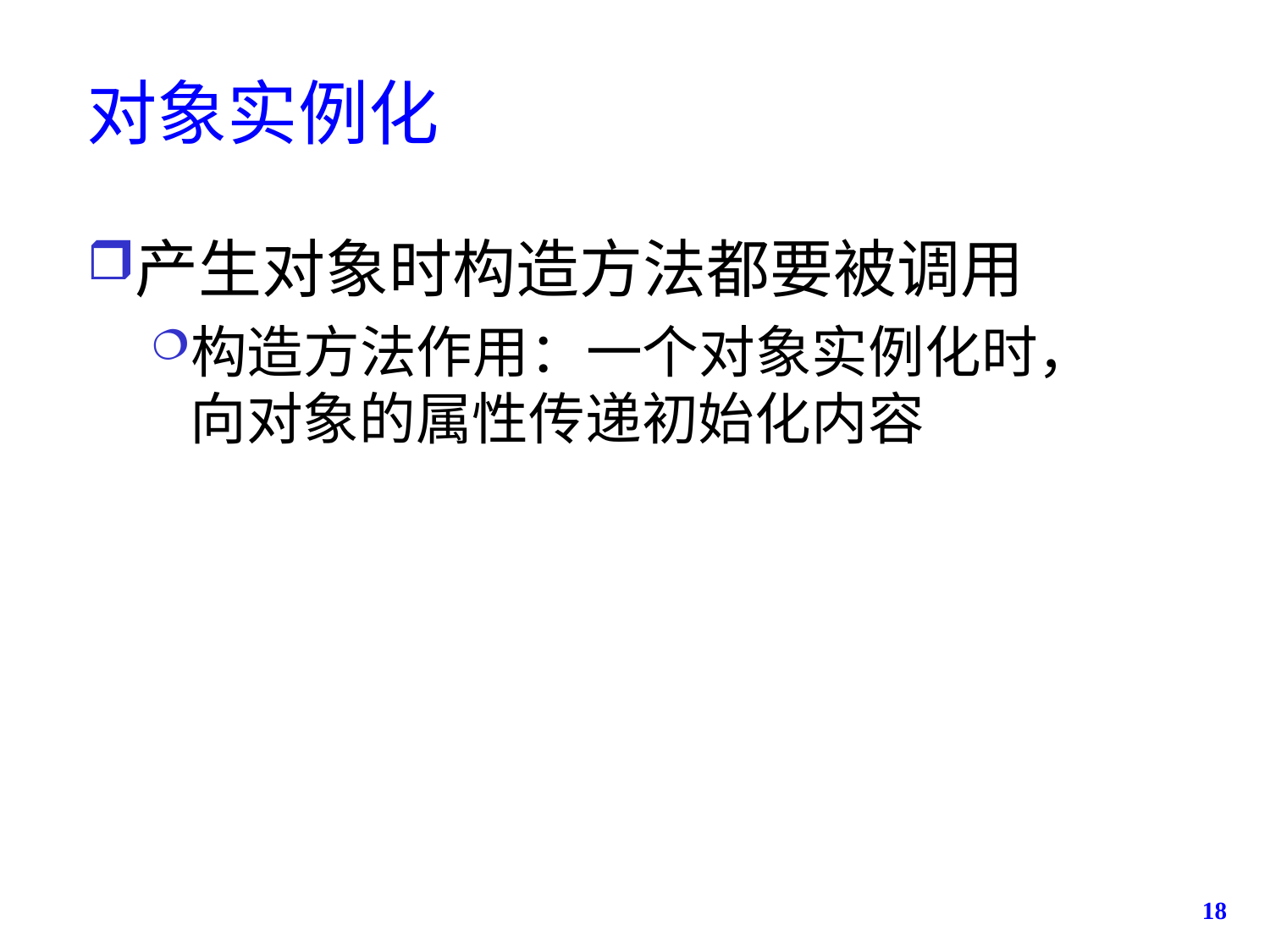

# 对象实例化
产生对象时构造方法都要被调用
构造方法作用：一个对象实例化时，向对象的属性传递初始化内容

18